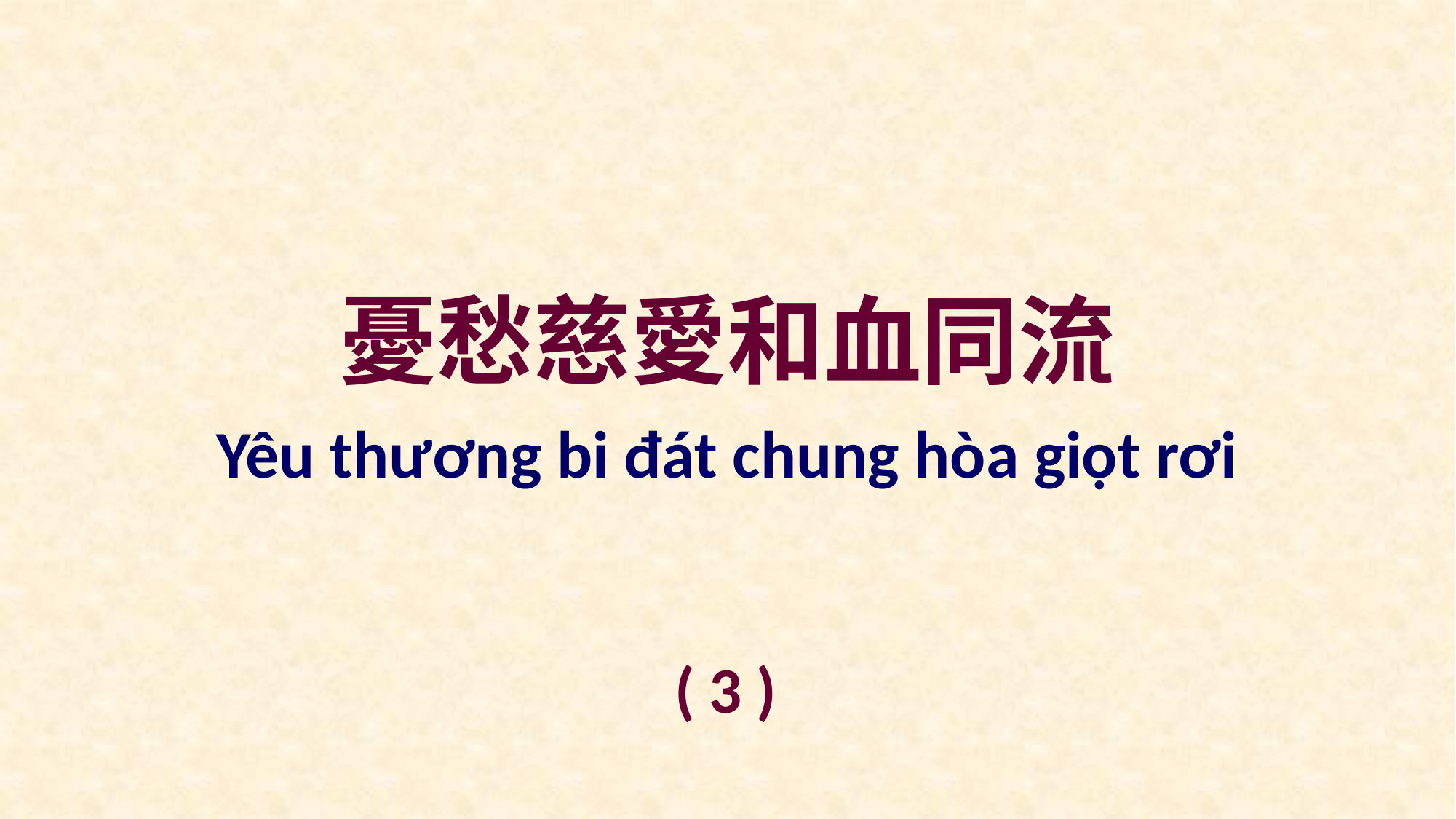

憂愁慈愛和血同流
Yêu thương bi đát chung hòa giọt rơi
( 3 )